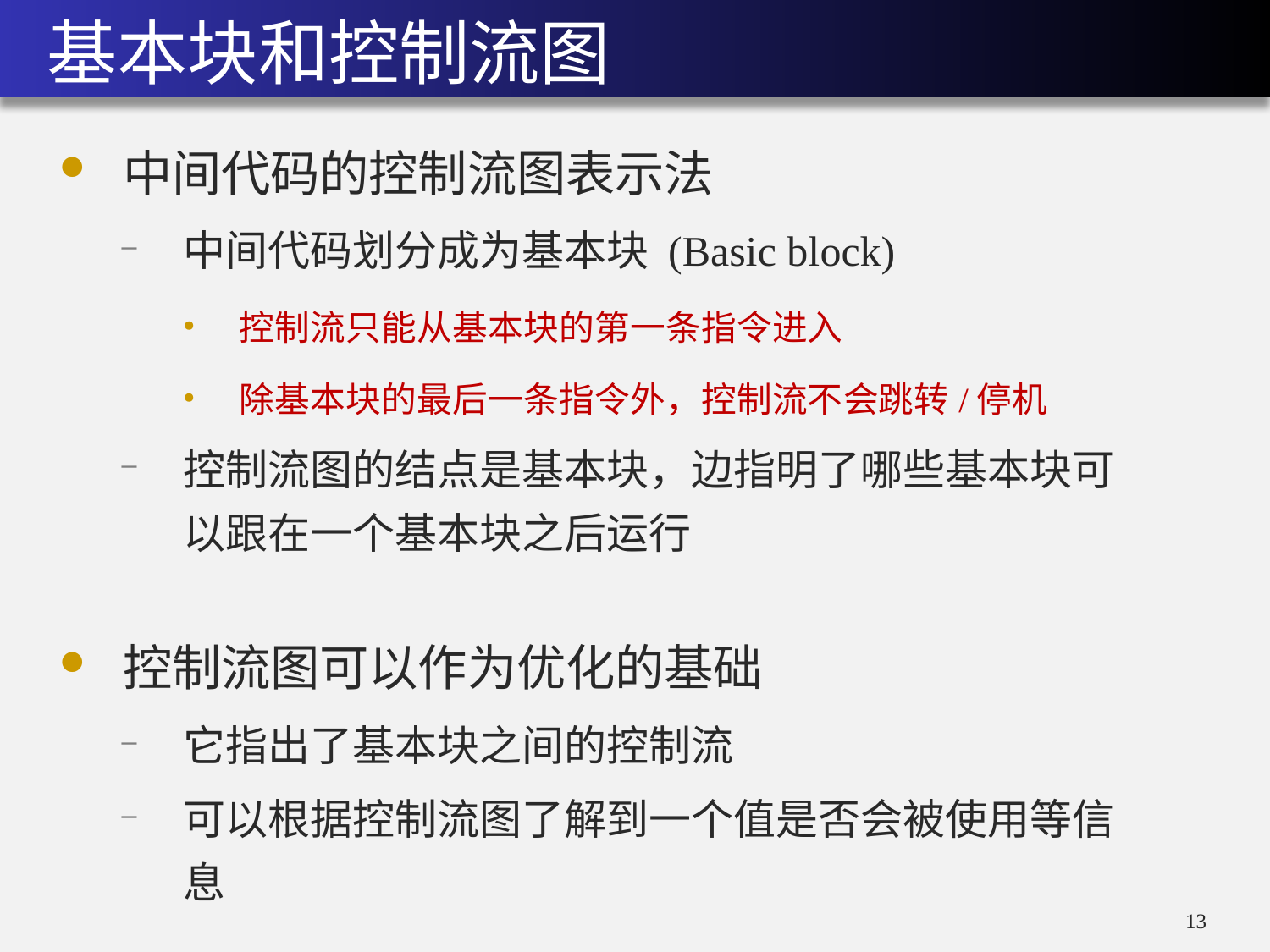

基本块和控制流图
中间代码的控制流图表示法
中间代码划分成为基本块 (Basic block)
控制流只能从基本块的第一条指令进入
除基本块的最后一条指令外，控制流不会跳转/停机
控制流图的结点是基本块，边指明了哪些基本块可 以跟在一个基本块之后运行

控制流图可以作为优化的基础
它指出了基本块之间的控制流
可以根据控制流图了解到一个值是否会被使用等信息
13